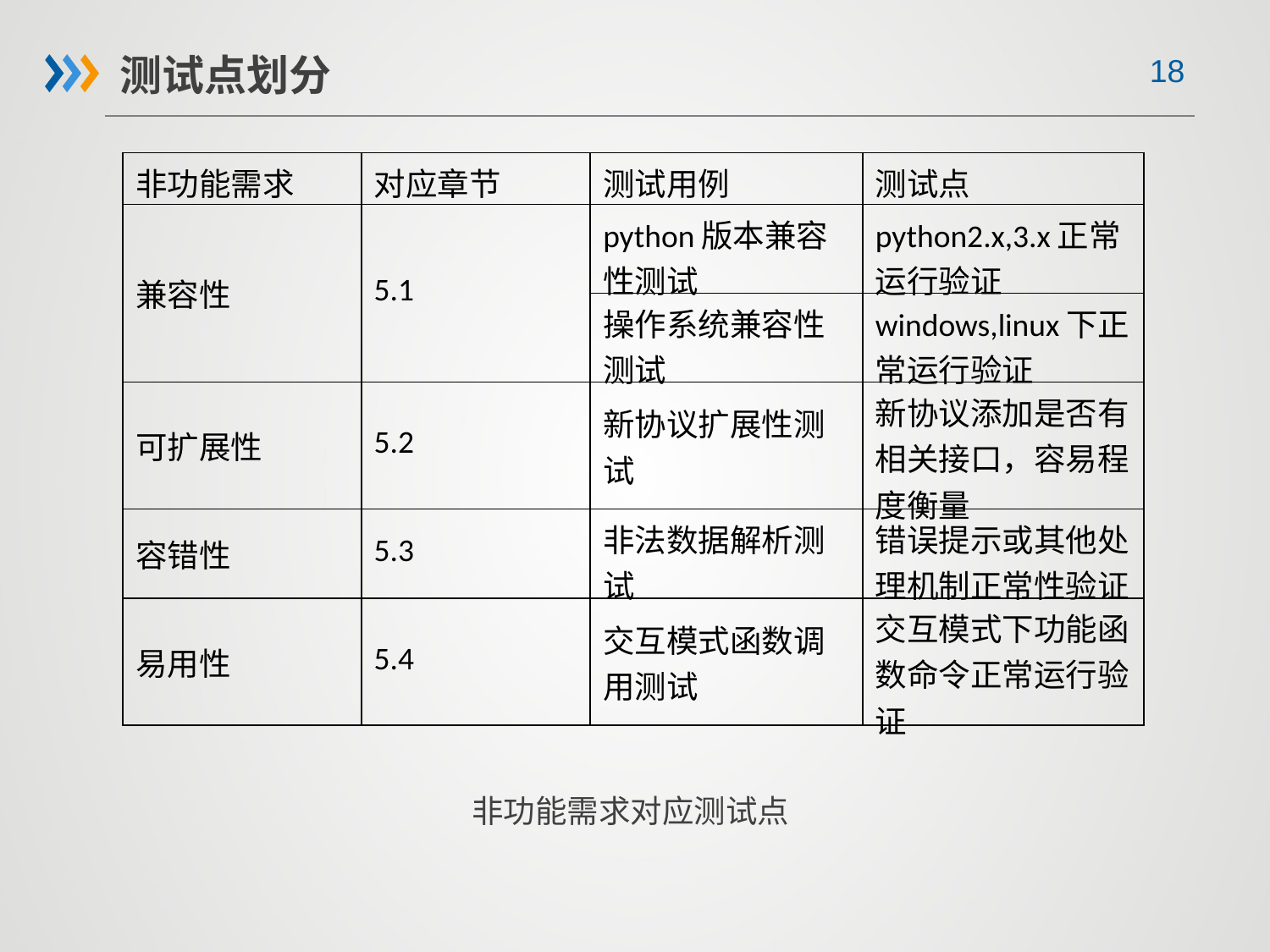

测试点划分
| 非功能需求 | 对应章节 | 测试用例 | 测试点 |
| --- | --- | --- | --- |
| 兼容性 | 5.1 | python版本兼容性测试 | python2.x,3.x正常运行验证 |
|  |  | 操作系统兼容性测试 | windows,linux下正常运行验证 |
| 可扩展性 | 5.2 | 新协议扩展性测试 | 新协议添加是否有相关接口，容易程度衡量 |
| 容错性 | 5.3 | 非法数据解析测试 | 错误提示或其他处理机制正常性验证 |
| 易用性 | 5.4 | 交互模式函数调用测试 | 交互模式下功能函数命令正常运行验证 |
非功能需求对应测试点